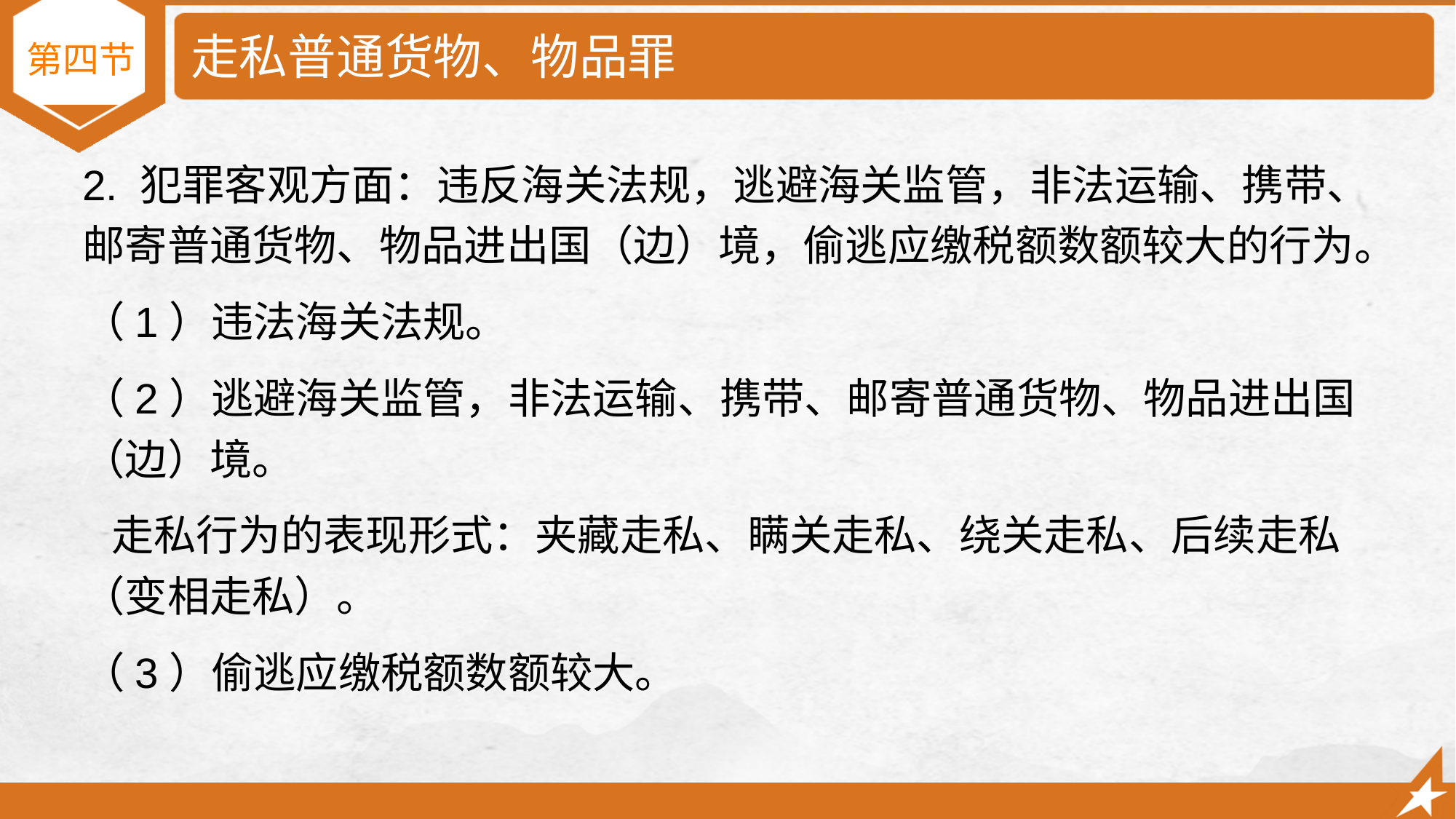

# 走私普通货物、物品罪
第四节
2. 犯罪客观方面：违反海关法规，逃避海关监管，非法运输、携带、邮寄普通货物、物品进出国（边）境，偷逃应缴税额数额较大的行为。
（1）违法海关法规。
（2）逃避海关监管，非法运输、携带、邮寄普通货物、物品进出国（边）境。
  走私行为的表现形式：夹藏走私、瞒关走私、绕关走私、后续走私（变相走私）。
（3）偷逃应缴税额数额较大。